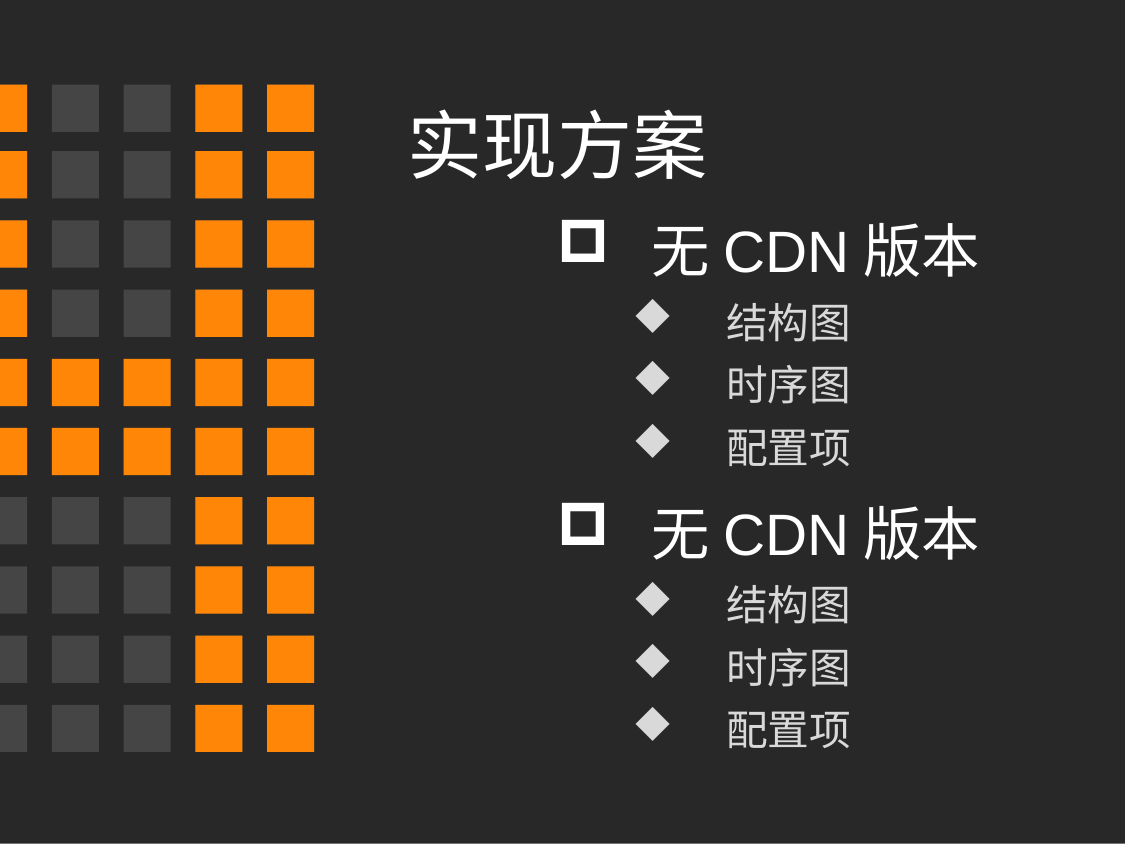

实现方案
无CDN版本
结构图
时序图
配置项
无CDN版本
结构图
时序图
配置项